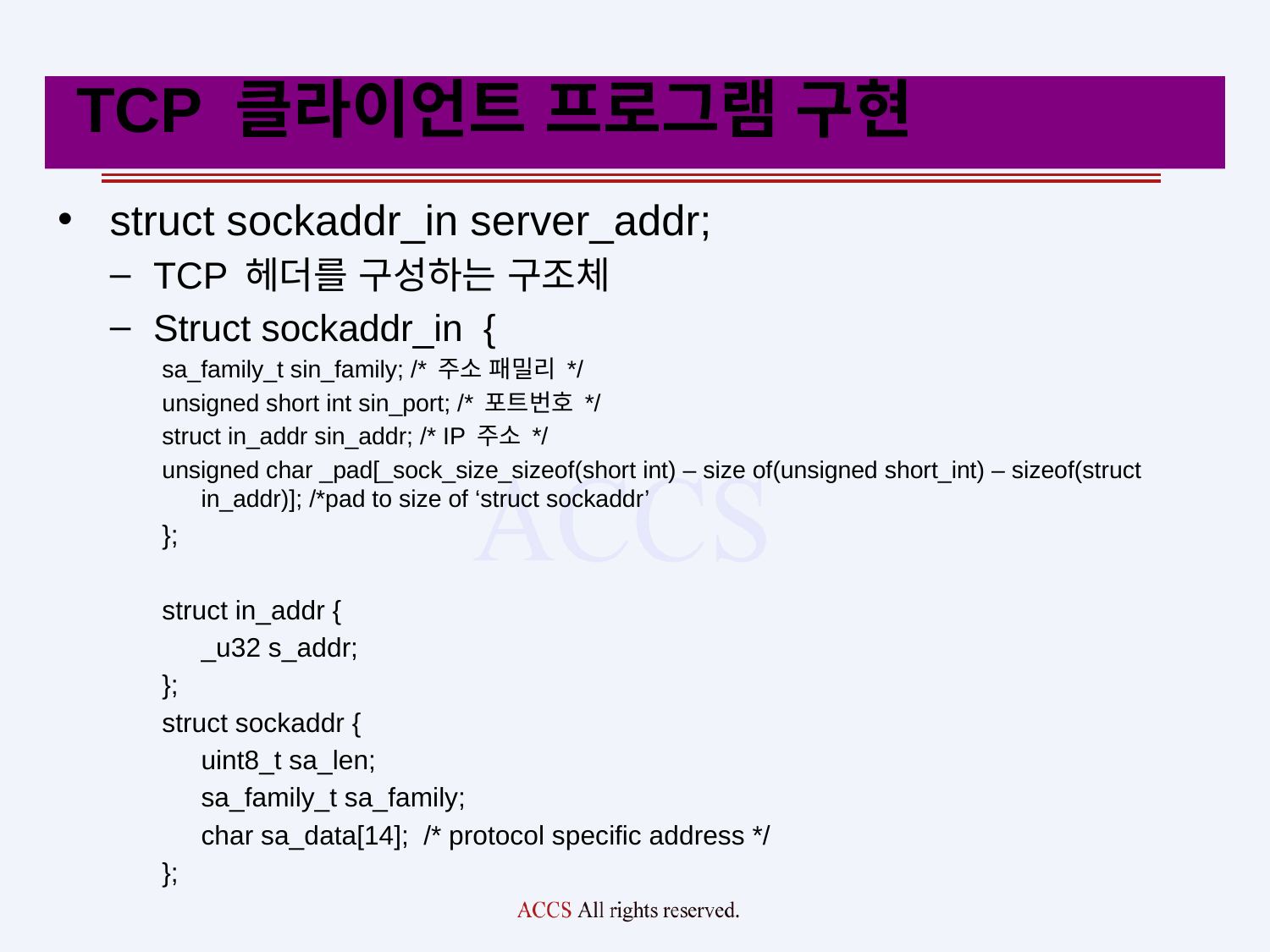

# TCP 클라이언트 프로그램 구현

struct sockaddr_in server_addr;
TCP 헤더를 구성하는 구조체
Struct sockaddr_in  {
sa_family_t sin_family; /* 주소 패밀리 */
unsigned short int sin_port; /* 포트번호 */
struct in_addr sin_addr; /* IP 주소 */
unsigned char _pad[_sock_size_sizeof(short int) – size of(unsigned short_int) – sizeof(struct in_addr)]; /*pad to size of ‘struct sockaddr’
};

struct in_addr {
		_u32 s_addr;
};
struct sockaddr {
		uint8_t sa_len;
		sa_family_t sa_family;
		char sa_data[14];  /* protocol specific address */
};